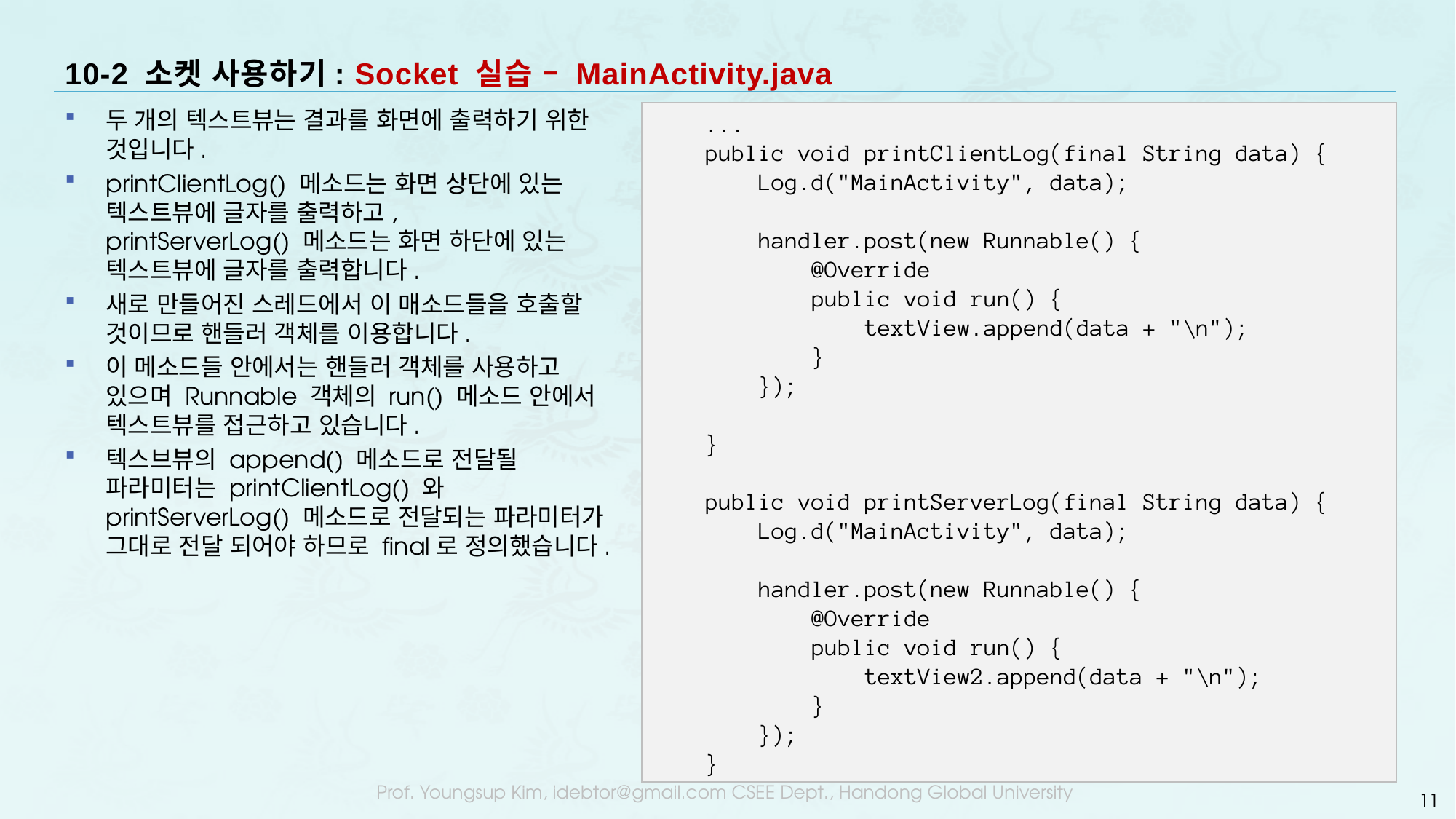

# 10-2 소켓 사용하기: Socket 실습 – MainActivity.java
두 개의 텍스트뷰는 결과를 화면에 출력하기 위한 것입니다.
printClientLog() 메소드는 화면 상단에 있는 텍스트뷰에 글자를 출력하고,
printServerLog() 메소드는 화면 하단에 있는
텍스트뷰에 글자를 출력합니다.
새로 만들어진 스레드에서 이 매소드들을 호출할 것이므로 핸들러 객체를 이용합니다.
이 메소드들 안에서는 핸들러 객체를 사용하고 있으며 Runnable 객체의 run() 메소드 안에서 텍스트뷰를 접근하고 있습니다.
텍스브뷰의 append() 메소드로 전달될 파라미터는 printClientLog() 와 printServerLog() 메소드로 전달되는 파라미터가 그대로 전달 되어야 하므로 final로 정의했습니다.
    ...
    public void printClientLog(final String data) {
        Log.d("MainActivity", data);

        handler.post(new Runnable() {
            @Override
            public void run() {
                textView.append(data + "\n");
            }
        });

    }

    public void printServerLog(final String data) {
        Log.d("MainActivity", data);

        handler.post(new Runnable() {
            @Override
            public void run() {
                textView2.append(data + "\n");
            }
        });
    }
11